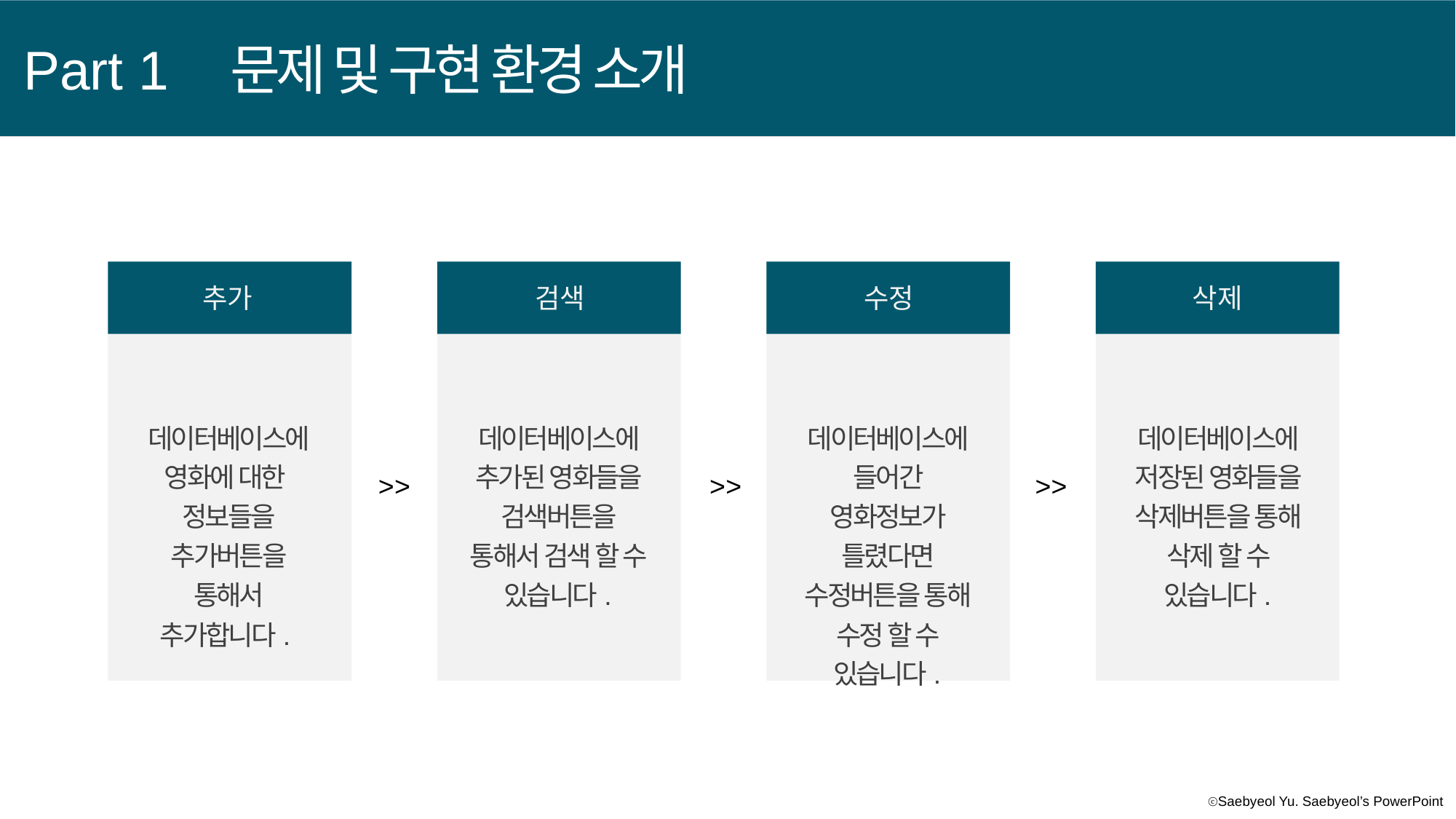

Part 1
문제 및 구현 환경 소개

추가
검색
수정
삭제
데이터베이스에 영화에 대한
정보들을 추가버튼을 통해서 추가합니다.
데이터베이스에 추가된 영화들을 검색버튼을 통해서 검색 할 수 있습니다.
데이터베이스에 들어간 영화정보가 틀렸다면 수정버튼을 통해 수정 할 수 있습니다.
데이터베이스에 저장된 영화들을 삭제버튼을 통해 삭제 할 수 있습니다.
>>
>>
>>